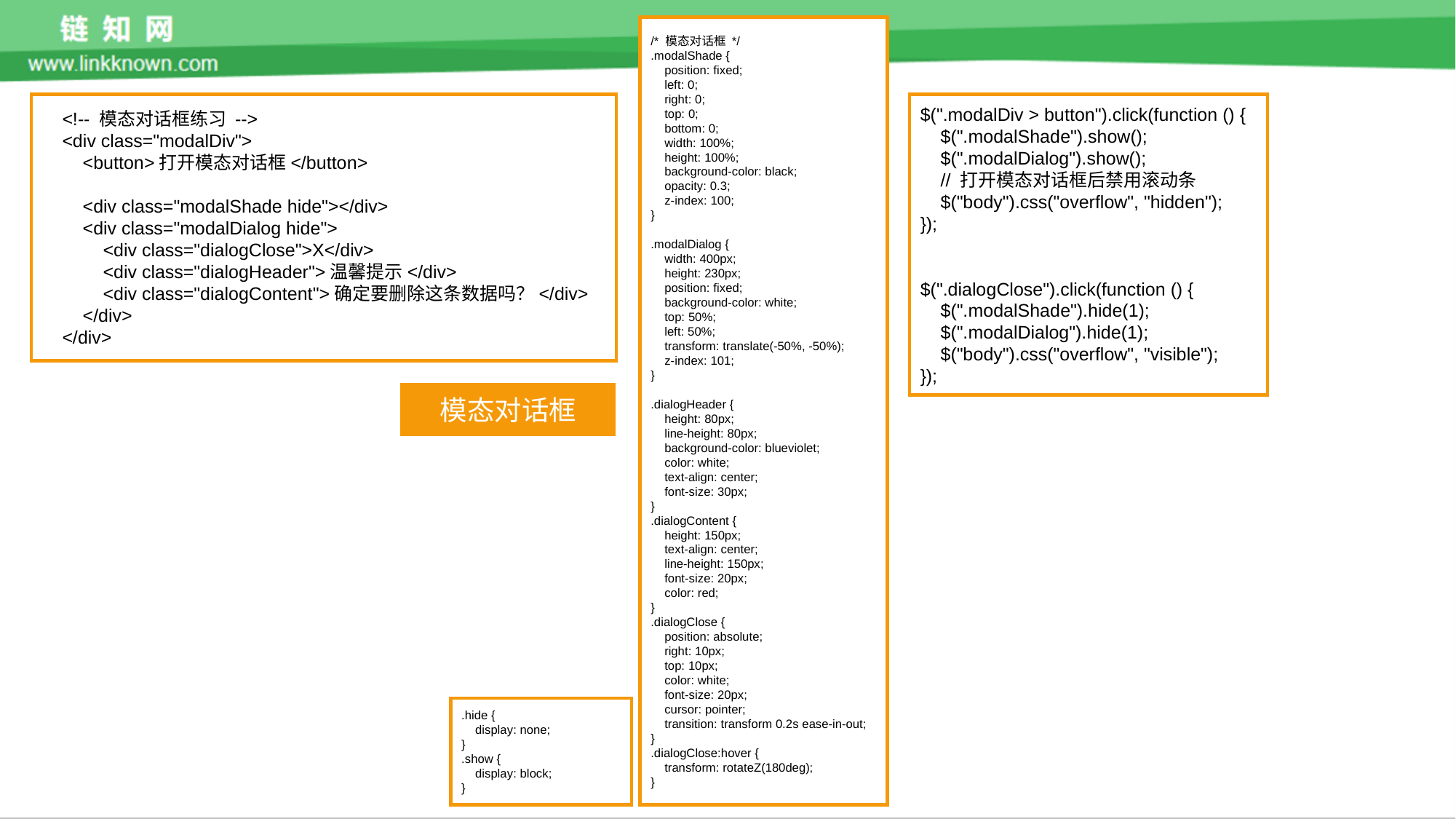

/* 模态对话框 */
.modalShade {
    position: fixed;
    left: 0;
    right: 0;
    top: 0;
    bottom: 0;
    width: 100%;
    height: 100%;
    background-color: black;
    opacity: 0.3;
    z-index: 100;
}

.modalDialog {
    width: 400px;
    height: 230px;
    position: fixed;
    background-color: white;
    top: 50%;
    left: 50%;
    transform: translate(-50%, -50%);
    z-index: 101;
}

.dialogHeader {
    height: 80px;
    line-height: 80px;
    background-color: blueviolet;
    color: white;
    text-align: center;
    font-size: 30px;
}
.dialogContent {
    height: 150px;
    text-align: center;
    line-height: 150px;
    font-size: 20px;
    color: red;
}
.dialogClose {
    position: absolute;
    right: 10px;
    top: 10px;
    color: white;
    font-size: 20px;
    cursor: pointer;
    transition: transform 0.2s ease-in-out;
}
.dialogClose:hover {
    transform: rotateZ(180deg);
}
    <!-- 模态对话框练习 -->
    <div class="modalDiv">
        <button>打开模态对话框</button>

        <div class="modalShade hide"></div>
        <div class="modalDialog hide">
            <div class="dialogClose">X</div>
            <div class="dialogHeader">温馨提示</div>
            <div class="dialogContent">确定要删除这条数据吗？</div>
        </div>
    </div>
$(".modalDiv > button").click(function () {
    $(".modalShade").show();
    $(".modalDialog").show();
    // 打开模态对话框后禁用滚动条
    $("body").css("overflow", "hidden");
});

$(".dialogClose").click(function () {
    $(".modalShade").hide(1);
    $(".modalDialog").hide(1);
    $("body").css("overflow", "visible");
});
模态对话框
.hide {
    display: none;
}
.show {
    display: block;
}